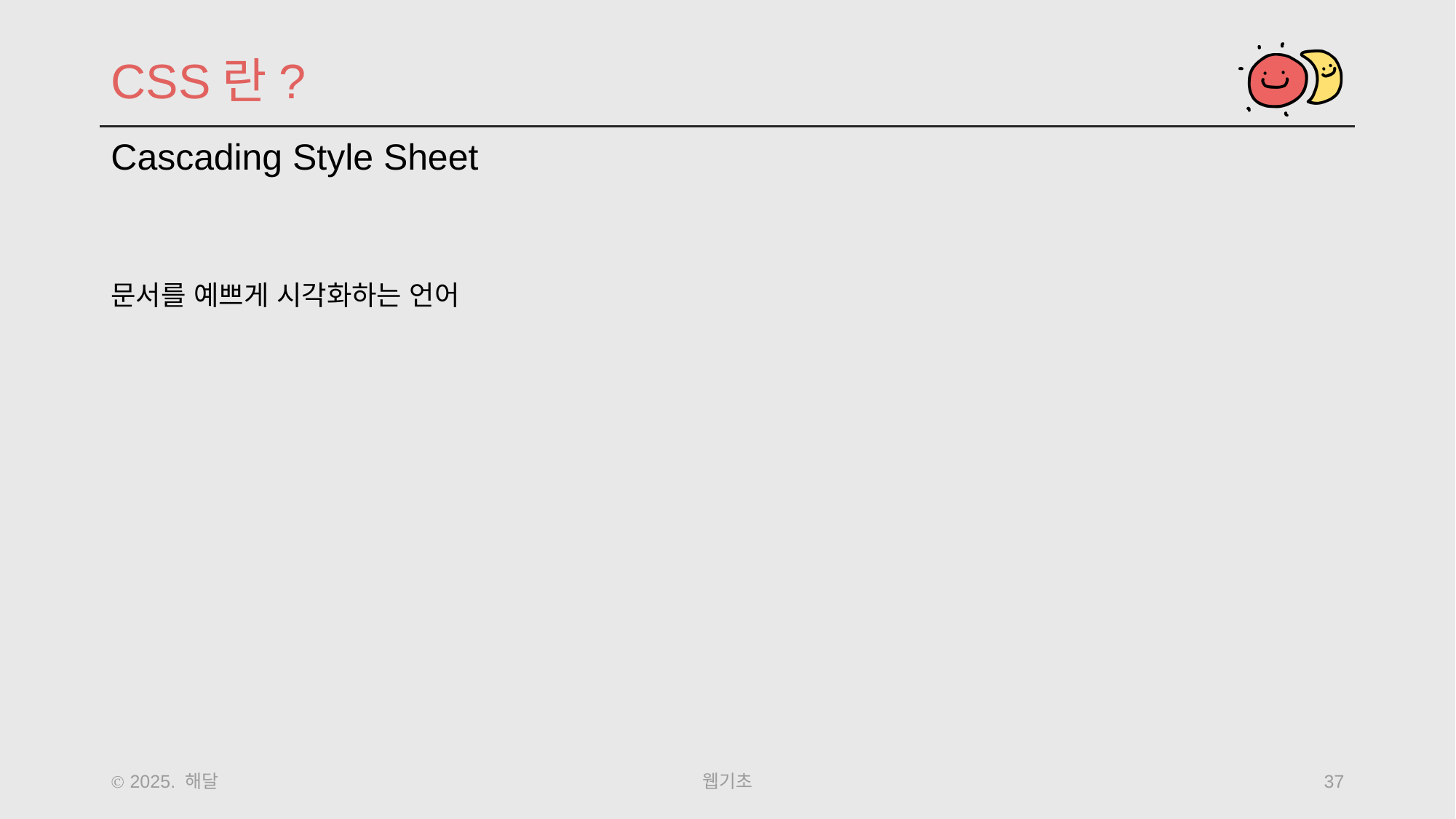

CSS란?
Cascading Style Sheet
문서를 예쁘게 시각화하는 언어
Ⓒ 2025. 해달
웹기초
37